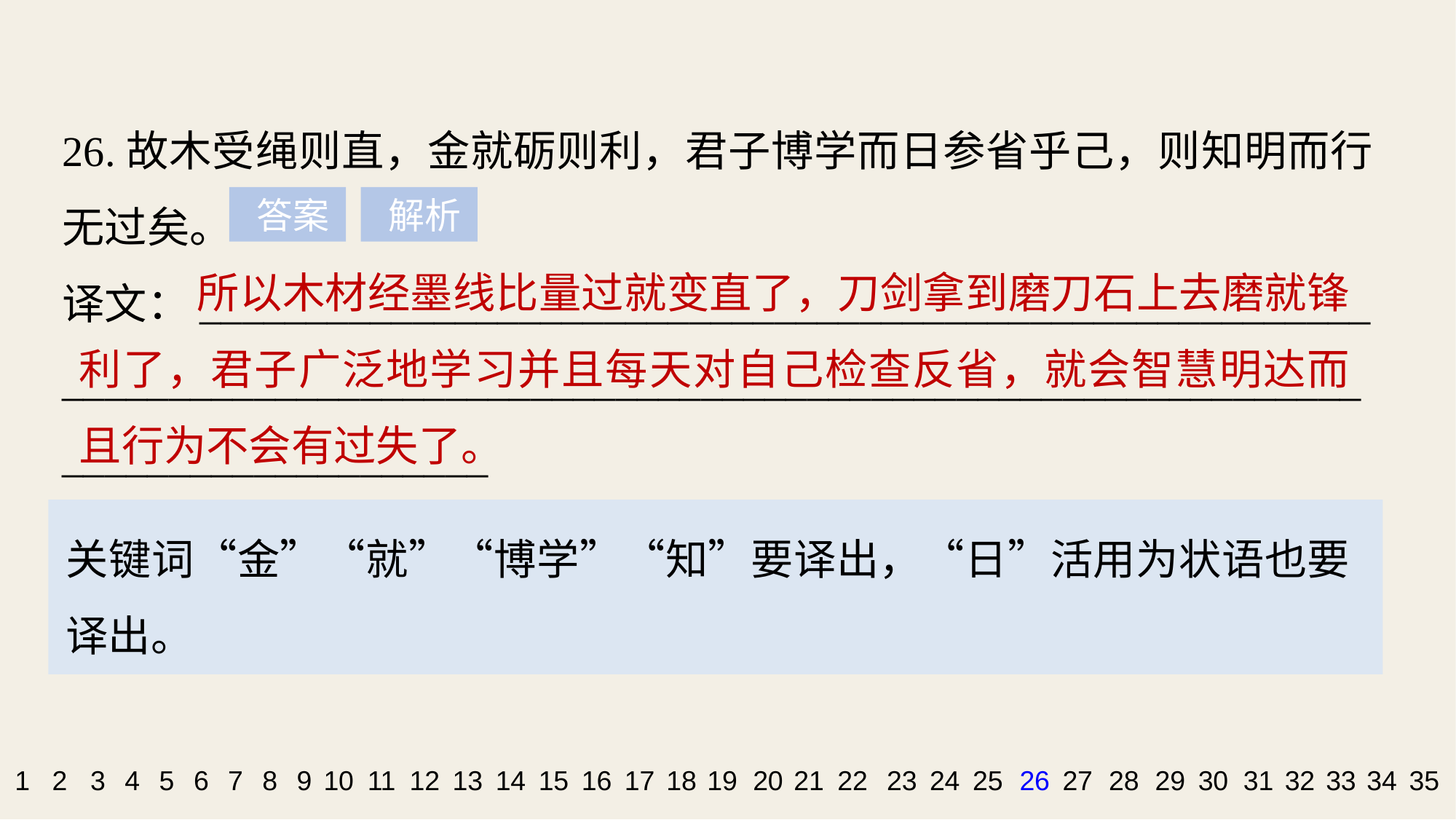

26.故木受绳则直，金就砺则利，君子博学而日参省乎己，则知明而行无过矣。
译文：_______________________________________________________
_________________________________________________________________________________
 答案
 解析
           所以木材经墨线比量过就变直了，刀剑拿到磨刀石上去磨就锋利了，君子广泛地学习并且每天对自己检查反省，就会智慧明达而且行为不会有过失了。

关键词“金”“就”“博学”“知”要译出，“日”活用为状语也要译出。
1
2
3
4
5
6
7
8
9
10
11
12
13
14
15
16
17
18
19
20
21
22
23
24
25
26
27
28
29
30
31
32
33
34
35